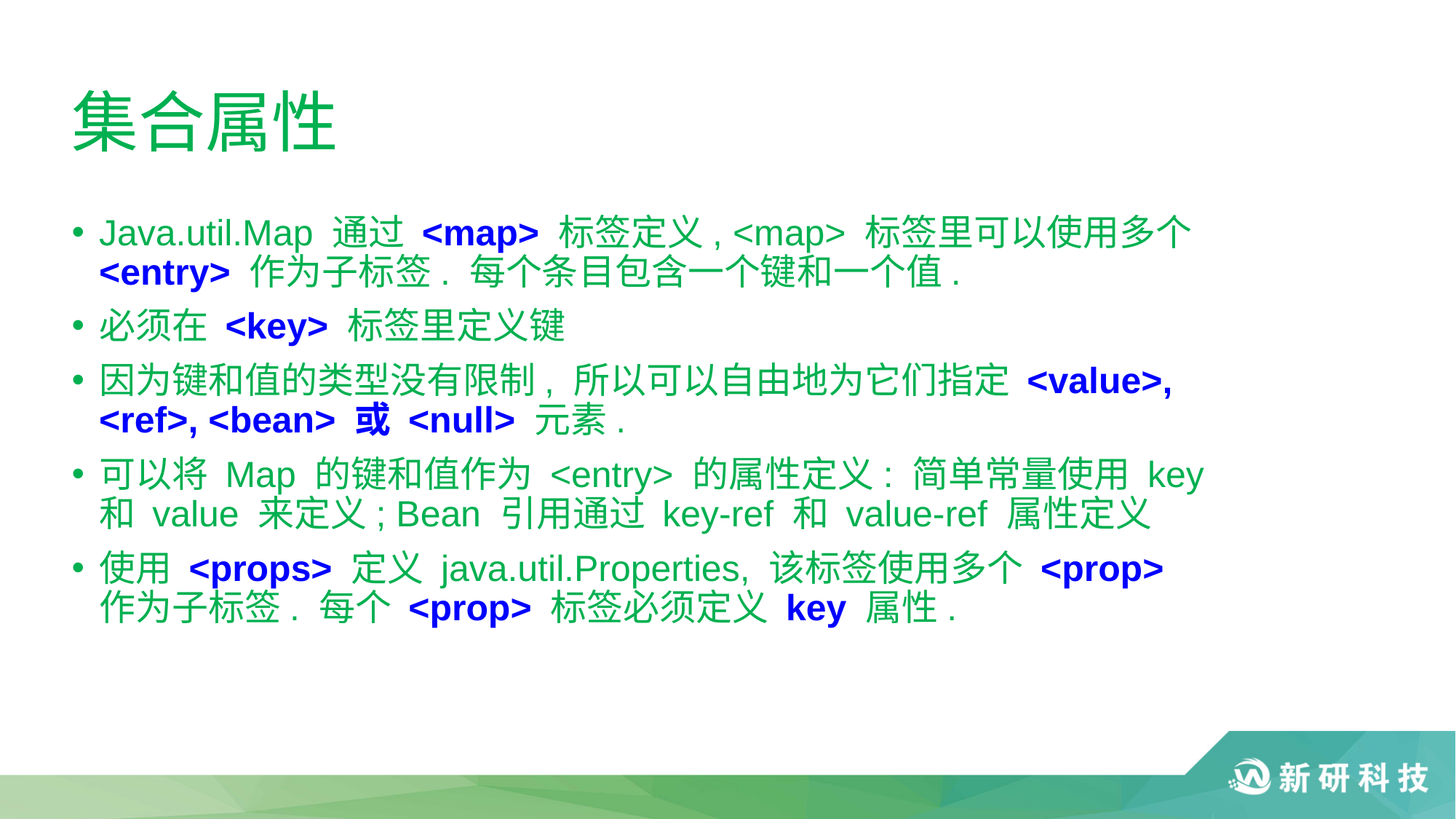

# 集合属性
Java.util.Map 通过 <map> 标签定义, <map> 标签里可以使用多个 <entry> 作为子标签. 每个条目包含一个键和一个值.
必须在 <key> 标签里定义键
因为键和值的类型没有限制, 所以可以自由地为它们指定 <value>, <ref>, <bean> 或 <null> 元素.
可以将 Map 的键和值作为 <entry> 的属性定义: 简单常量使用 key 和 value 来定义; Bean 引用通过 key-ref 和 value-ref 属性定义
使用 <props> 定义 java.util.Properties, 该标签使用多个 <prop> 作为子标签. 每个 <prop> 标签必须定义 key 属性.